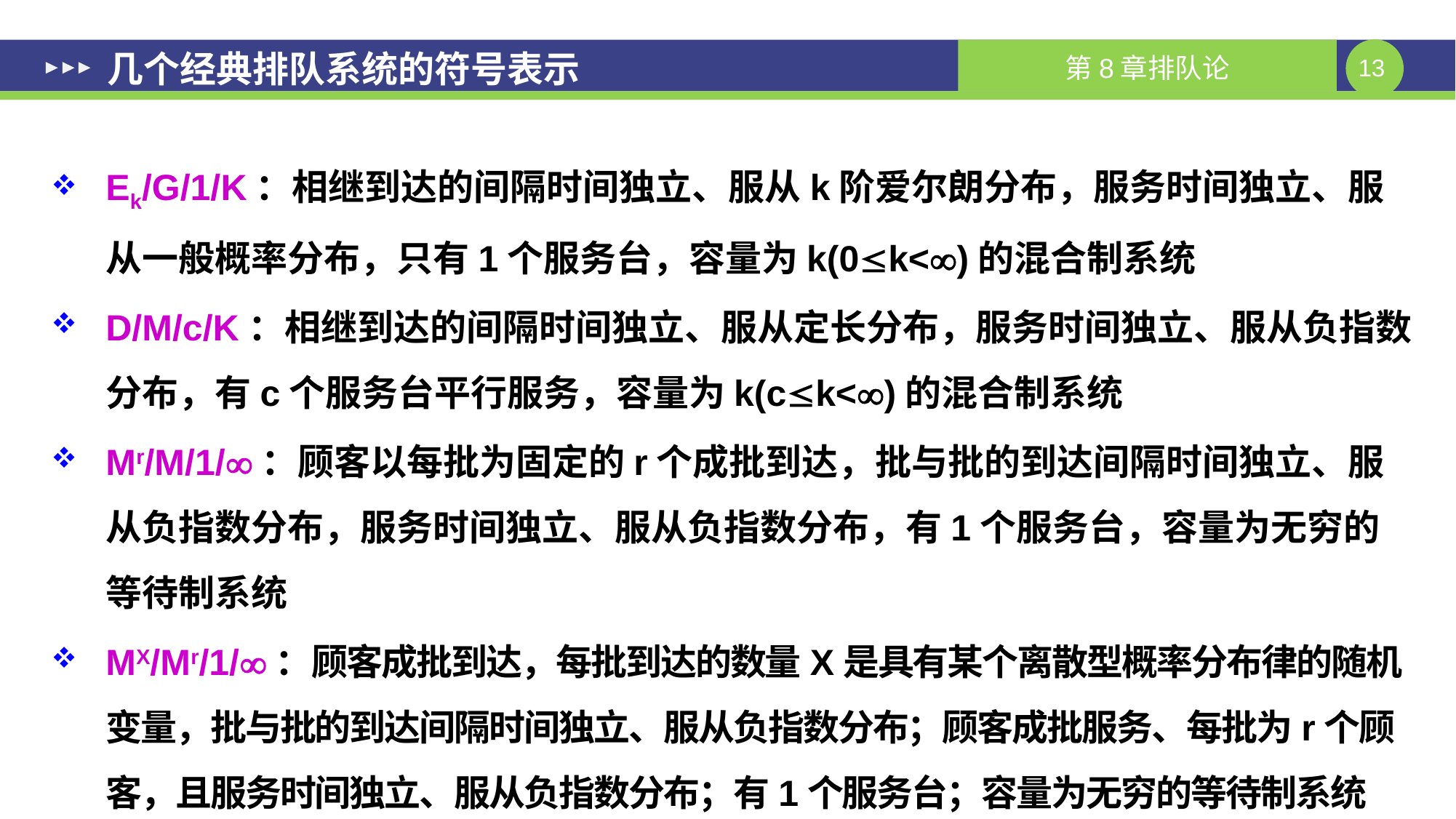

# 几个经典排队系统的符号表示
Ek/G/1/K：相继到达的间隔时间独立、服从k阶爱尔朗分布，服务时间独立、服从一般概率分布，只有1个服务台，容量为k(0≤k<∞)的混合制系统
D/M/c/K：相继到达的间隔时间独立、服从定长分布，服务时间独立、服从负指数分布，有c个服务台平行服务，容量为k(c≤k<∞)的混合制系统
Mr/M/1/∞：顾客以每批为固定的r个成批到达，批与批的到达间隔时间独立、服从负指数分布，服务时间独立、服从负指数分布，有1个服务台，容量为无穷的等待制系统
MX/Mr/1/∞：顾客成批到达，每批到达的数量X是具有某个离散型概率分布律的随机变量，批与批的到达间隔时间独立、服从负指数分布；顾客成批服务、每批为r个顾客，且服务时间独立、服从负指数分布；有1个服务台；容量为无穷的等待制系统